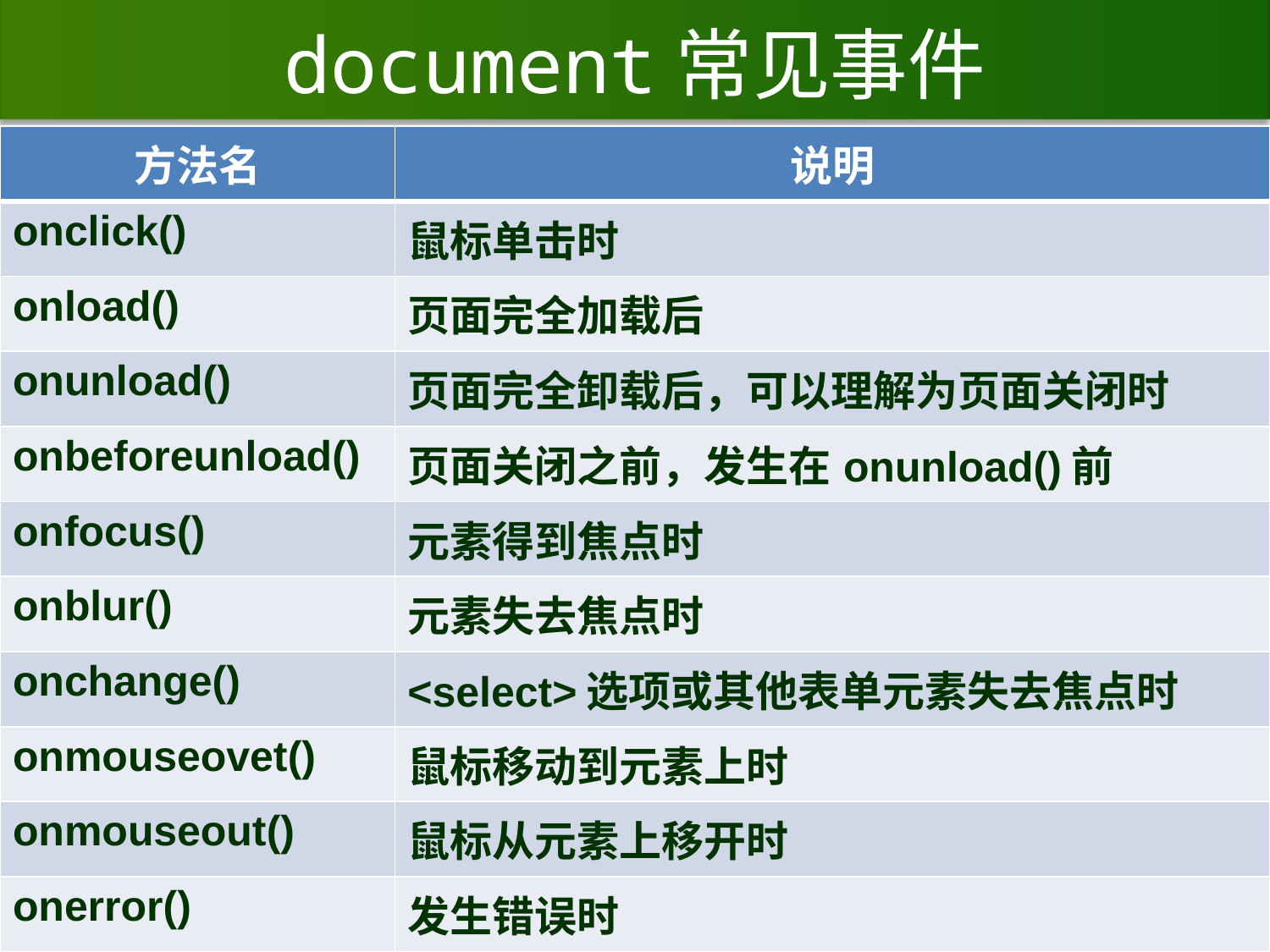

# document常见事件
| 方法名 | 说明 |
| --- | --- |
| onclick() | 鼠标单击时 |
| onload() | 页面完全加载后 |
| onunload() | 页面完全卸载后，可以理解为页面关闭时 |
| onbeforeunload() | 页面关闭之前，发生在onunload()前 |
| onfocus() | 元素得到焦点时 |
| onblur() | 元素失去焦点时 |
| onchange() | <select>选项或其他表单元素失去焦点时 |
| onmouseovet() | 鼠标移动到元素上时 |
| onmouseout() | 鼠标从元素上移开时 |
| onerror() | 发生错误时 |